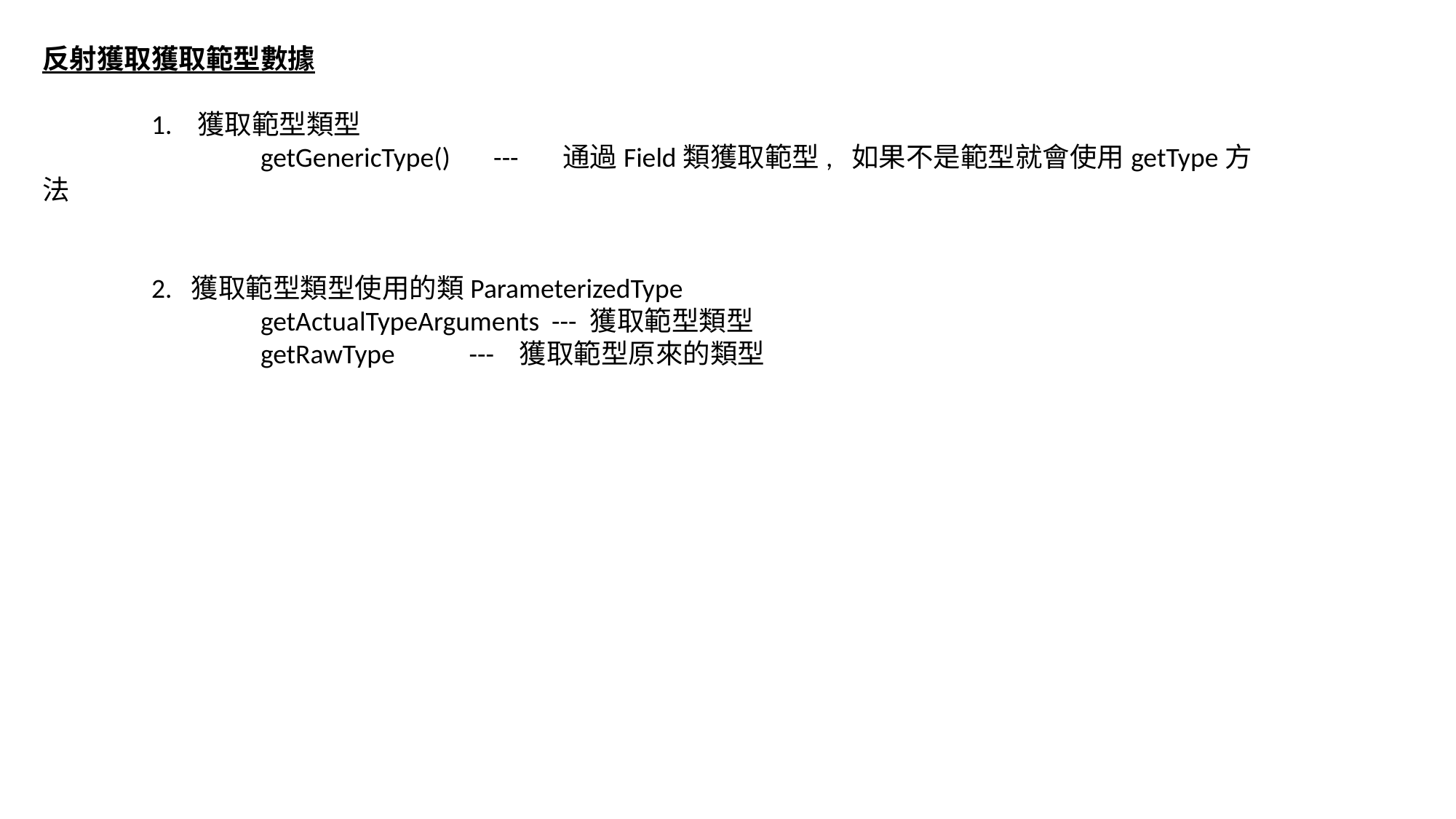

反射獲取獲取範型數據

	1.   獲取範型類型
		getGenericType()       ---      通過Field類獲取範型,  如果不是範型就會使用getType方法

	2.  獲取範型類型使用的類ParameterizedType
		getActualTypeArguments  --- 獲取範型類型
		getRawType            ---   獲取範型原來的類型